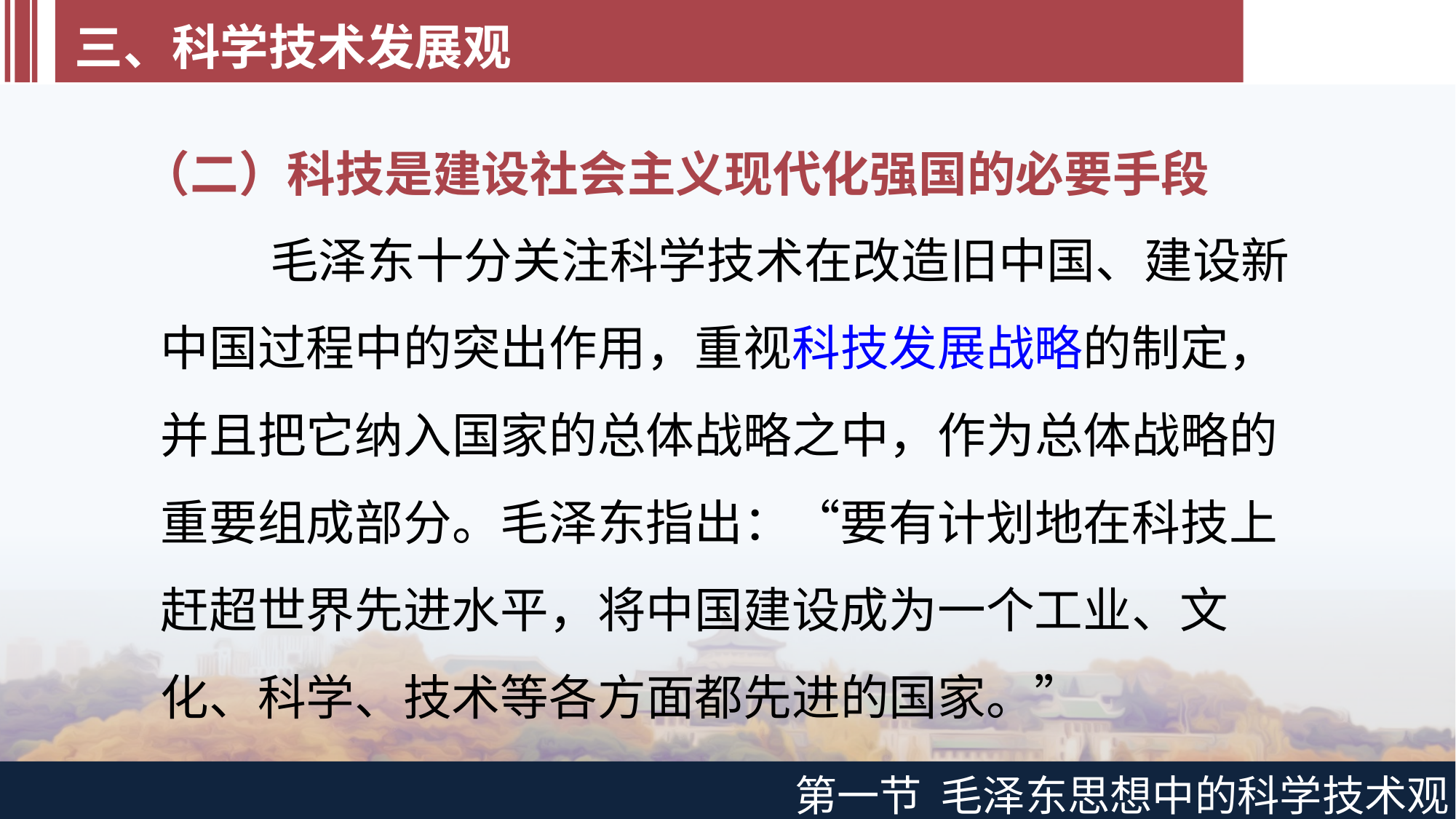

三、科学技术发展观
（二）科技是建设社会主义现代化强国的必要手段
毛泽东十分关注科学技术在改造旧中国、建设新中国过程中的突出作用，重视科技发展战略的制定，并且把它纳入国家的总体战略之中，作为总体战略的重要组成部分。毛泽东指出：“要有计划地在科技上赶超世界先进水平，将中国建设成为一个工业、文化、科学、技术等各方面都先进的国家。”
第一节  毛泽东思想中的科学技术观